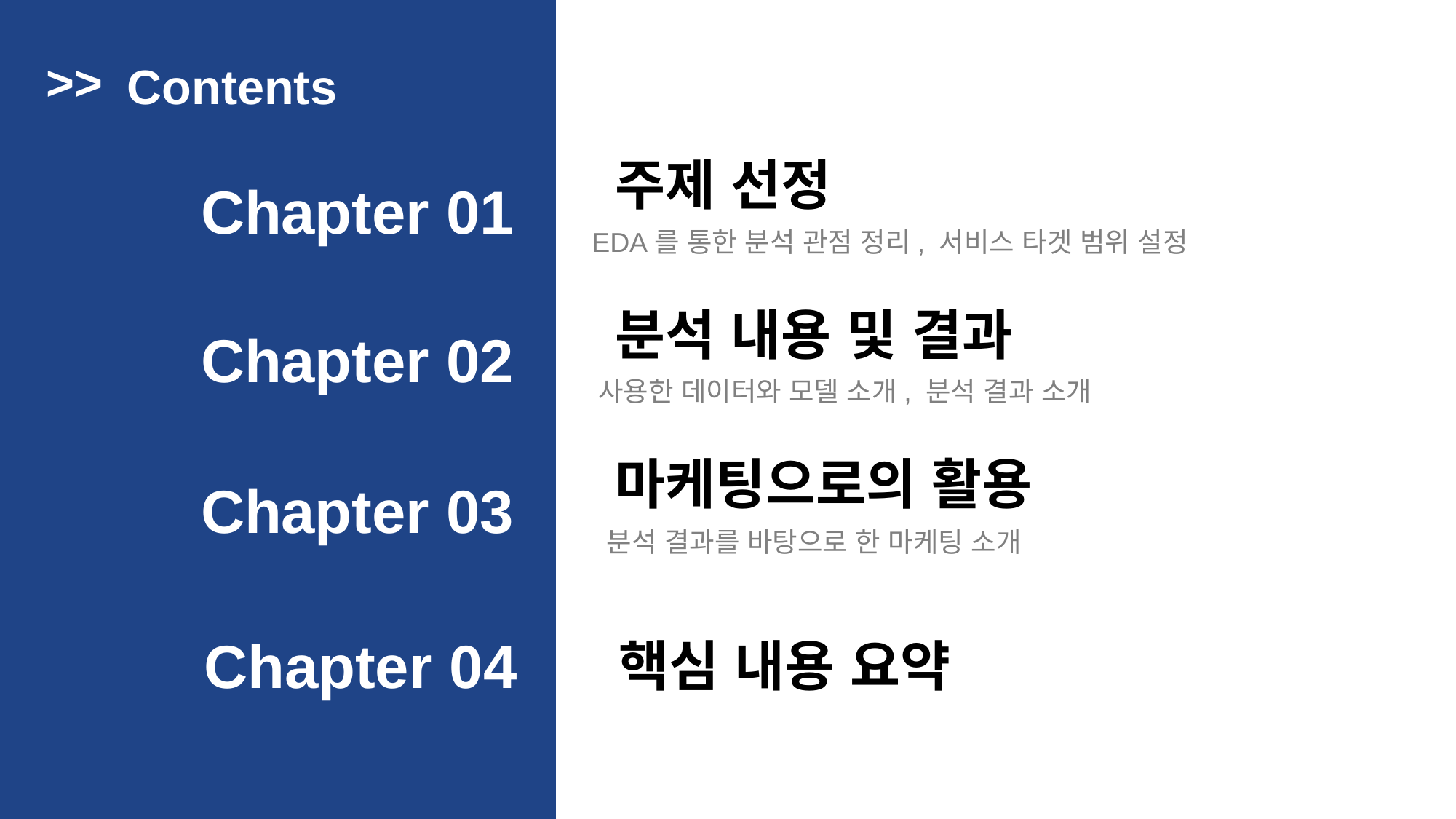

>>
Contents
주제 선정
Chapter 01
EDA를 통한 분석 관점 정리, 서비스 타겟 범위 설정
분석 내용 및 결과
Chapter 02
사용한 데이터와 모델 소개, 분석 결과 소개
마케팅으로의 활용
Chapter 03
분석 결과를 바탕으로 한 마케팅 소개
Chapter 04
핵심 내용 요약